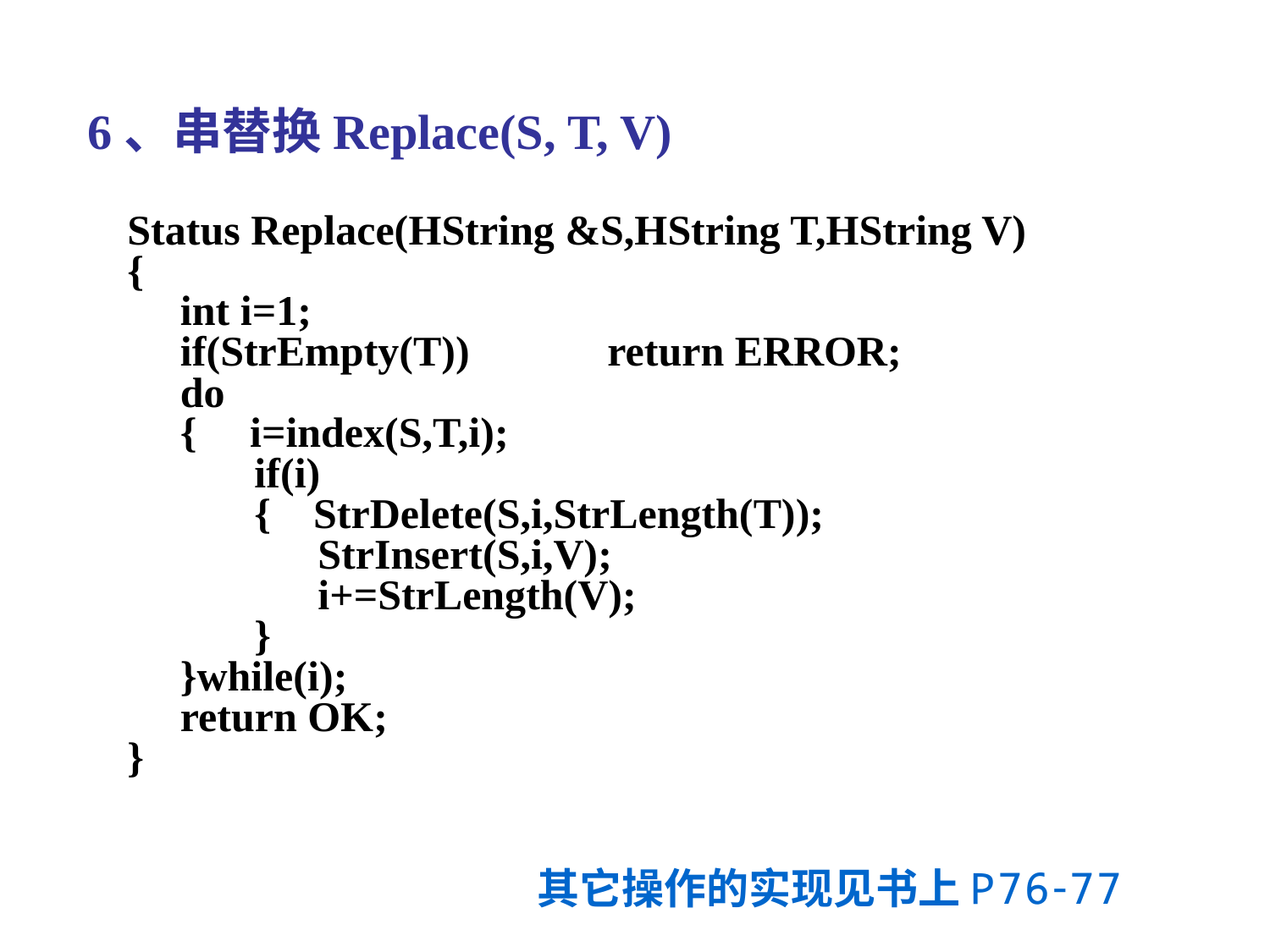

6、串替换Replace(S, T, V)
Status Replace(HString &S,HString T,HString V)
{
     int i=1;
     if(StrEmpty(T))             return ERROR;
     do
     {     i=index(S,T,i);
            if(i)
            {    StrDelete(S,i,StrLength(T));
                  StrInsert(S,i,V);
                  i+=StrLength(V);
            }
     }while(i);
     return OK;
}
其它操作的实现见书上P76-77